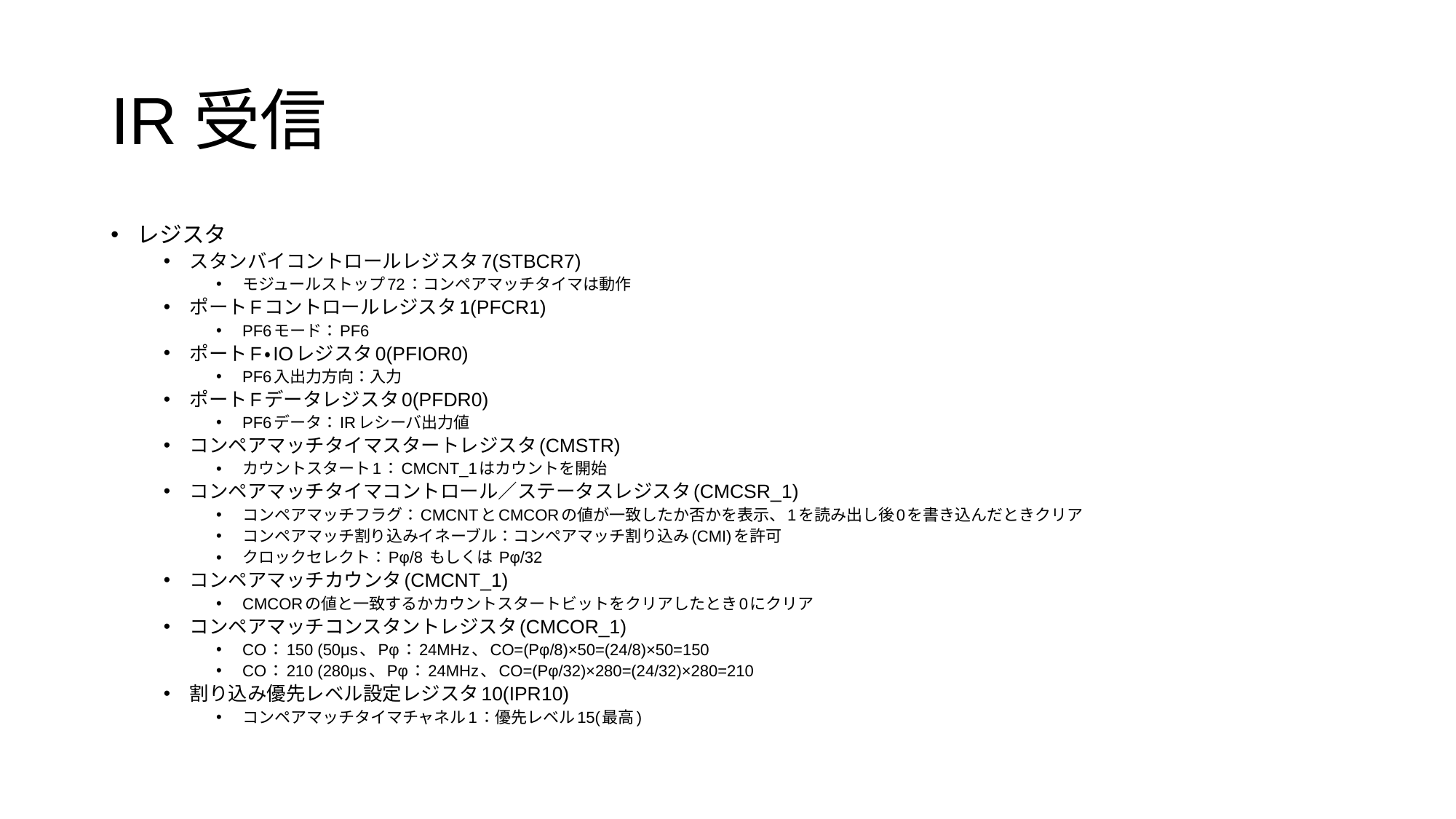

# IR受信
レジスタ
スタンバイコントロールレジスタ7(STBCR7)
モジュールストップ72：コンペアマッチタイマは動作
ポートFコントロールレジスタ1(PFCR1)
PF6モード：PF6
ポートF・IOレジスタ0(PFIOR0)
PF6入出力方向：入力
ポートFデータレジスタ0(PFDR0)
PF6データ：IRレシーバ出力値
コンペアマッチタイマスタートレジスタ(CMSTR)
カウントスタート1：CMCNT_1はカウントを開始
コンペアマッチタイマコントロール／ステータスレジスタ(CMCSR_1)
コンペアマッチフラグ：CMCNTとCMCORの値が一致したか否かを表示、1を読み出し後0を書き込んだときクリア
コンペアマッチ割り込みイネーブル：コンペアマッチ割り込み(CMI)を許可
クロックセレクト：Pφ/8 もしくは Pφ/32
コンペアマッチカウンタ(CMCNT_1)
CMCORの値と一致するかカウントスタートビットをクリアしたとき0にクリア
コンペアマッチコンスタントレジスタ(CMCOR_1)
CO：150 (50μs、Pφ：24MHz、CO=(Pφ/8)×50=(24/8)×50=150
CO：210 (280μs、Pφ：24MHz、CO=(Pφ/32)×280=(24/32)×280=210
割り込み優先レベル設定レジスタ10(IPR10)
コンペアマッチタイマチャネル1：優先レベル15(最高)